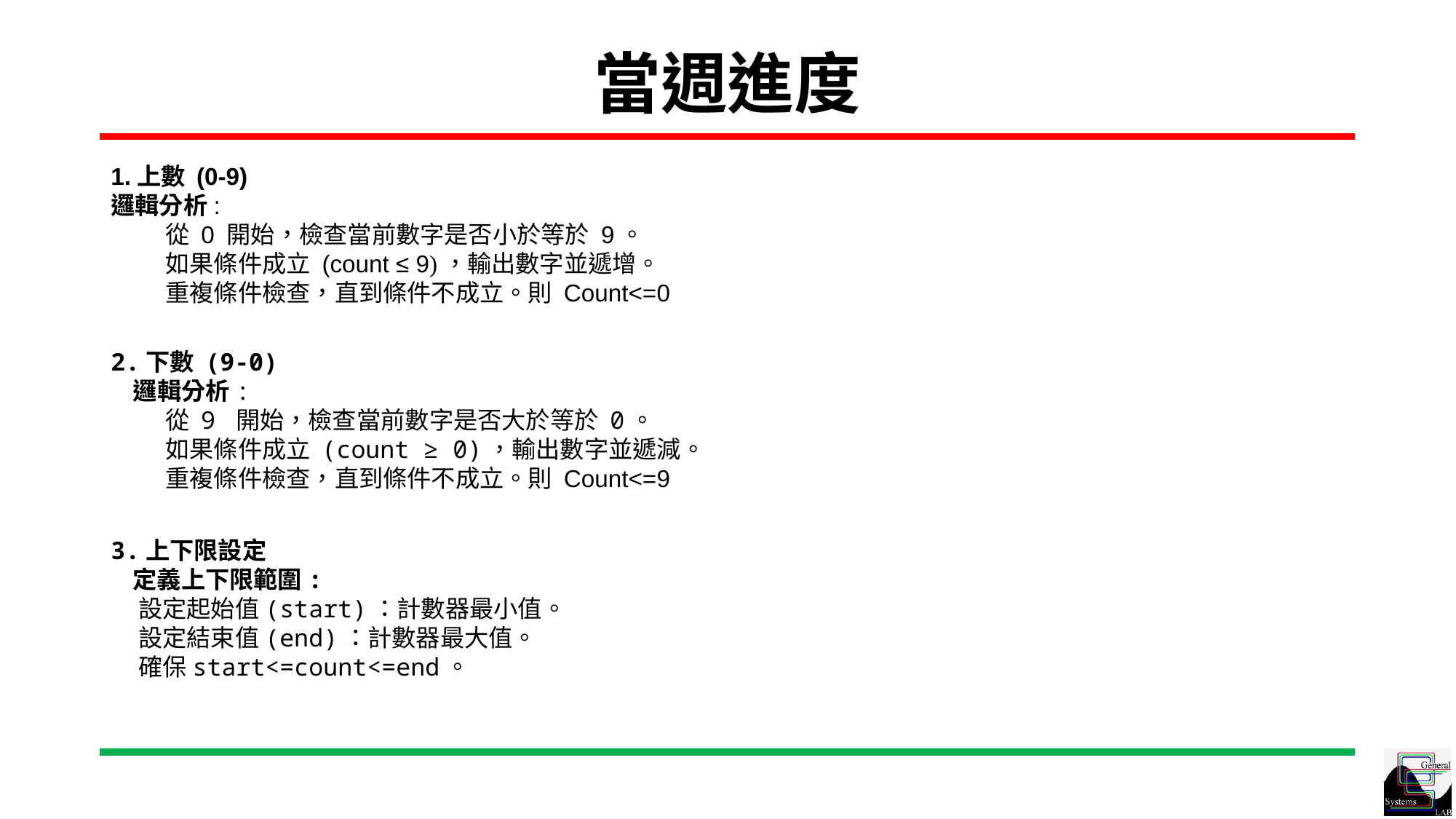

# 當週進度
1.上數 (0-9)
邏輯分析:
從 0 開始，檢查當前數字是否小於等於 9。
如果條件成立 (count ≤ 9)，輸出數字並遞增。
重複條件檢查，直到條件不成立。則 Count<=0

2.下數 (9-0)
   邏輯分析:
從 9 開始，檢查當前數字是否大於等於 0。
如果條件成立 (count ≥ 0)，輸出數字並遞減。
重複條件檢查，直到條件不成立。則 Count<=9

3.上下限設定
   定義上下限範圍:
    設定起始值(start)：計數器最小值。
    設定結束值(end)：計數器最大值。
    確保start<=count<=end。